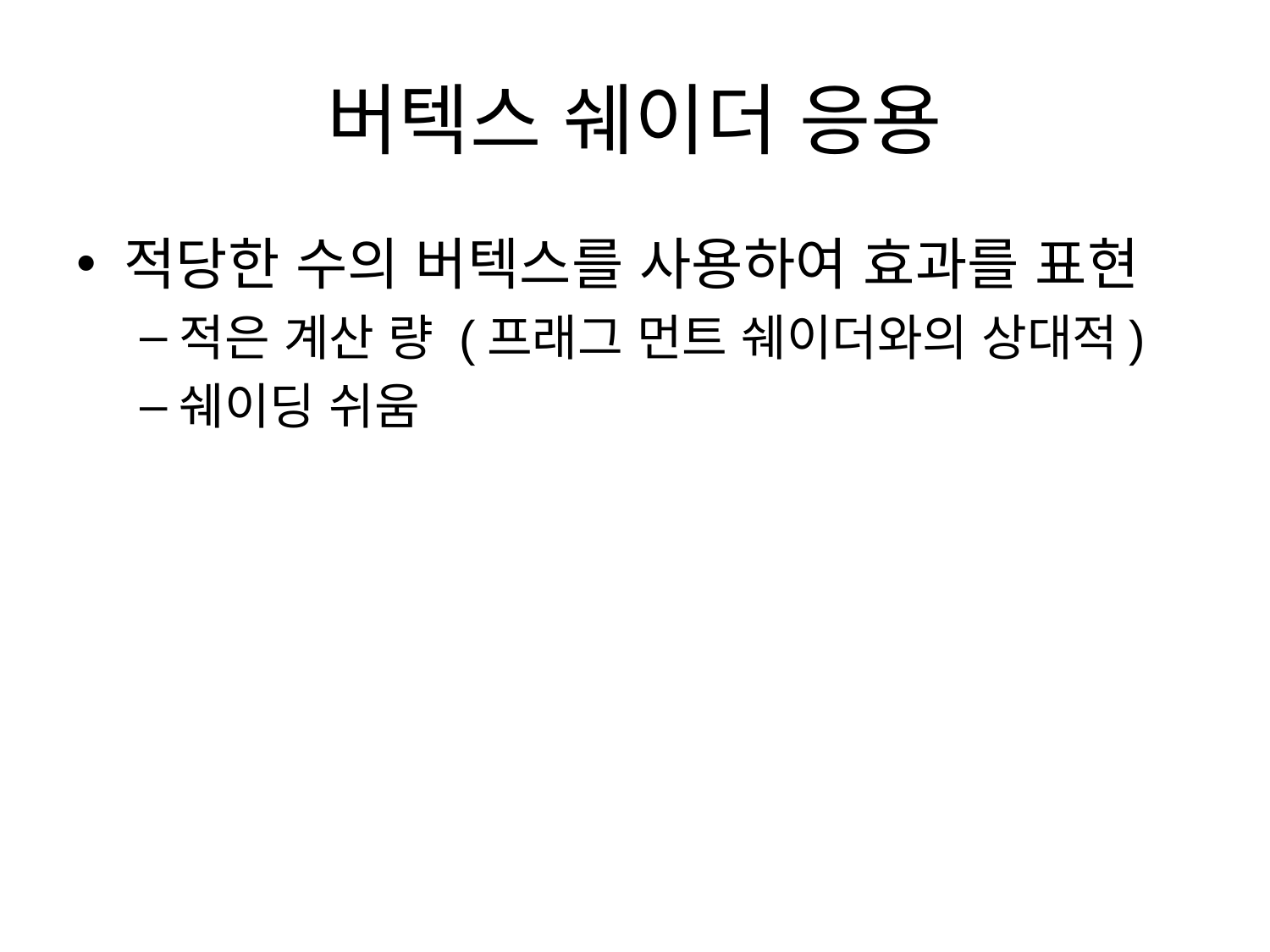

# 버텍스 쉐이더 응용
적당한 수의 버텍스를 사용하여 효과를 표현
적은 계산 량 (프래그 먼트 쉐이더와의 상대적)
쉐이딩 쉬움